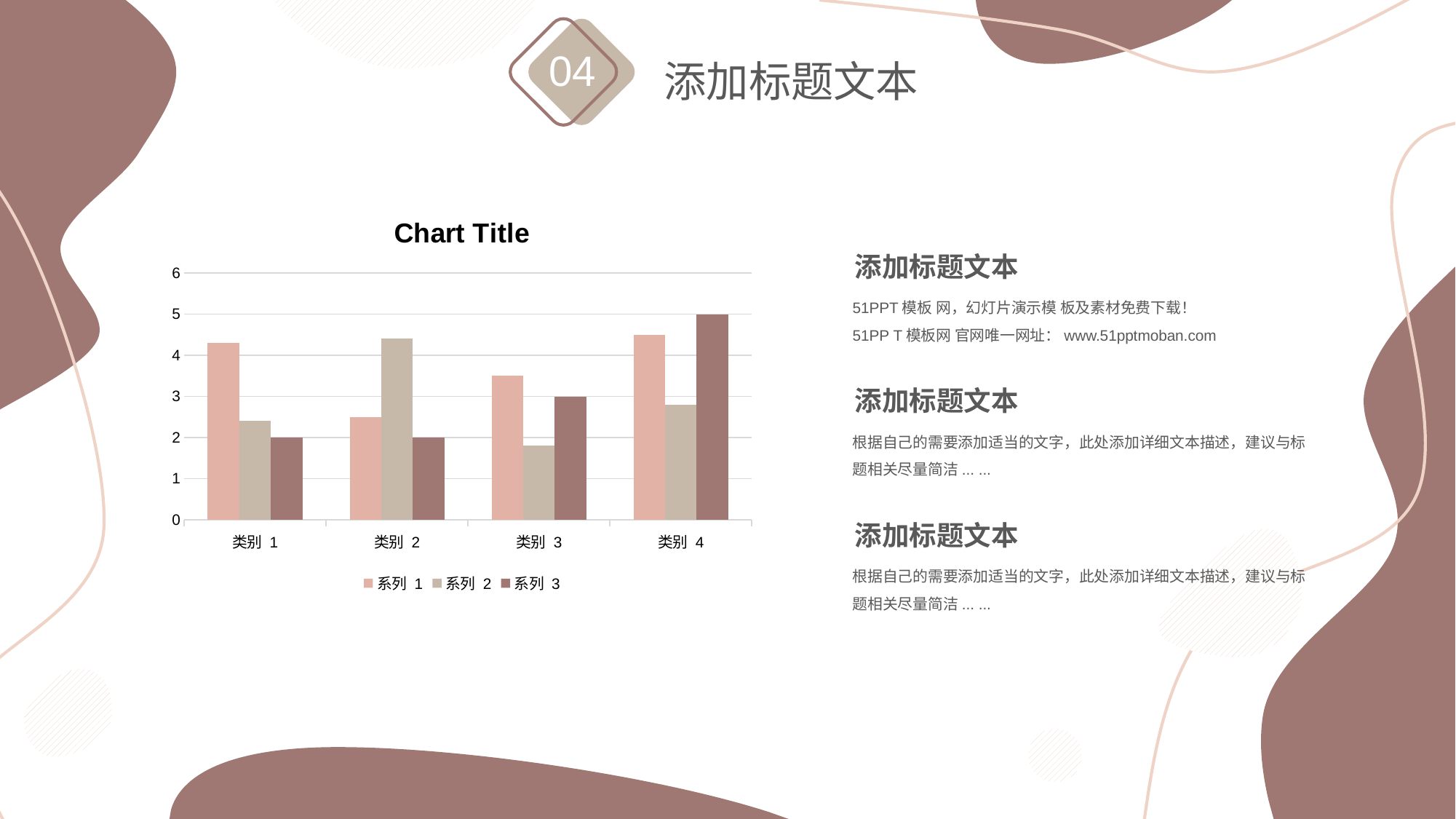

04
添加标题文本

### Chart:

| Category | 系列 1 | 系列 2 | 系列 3 |
|---|---|---|---|
| 类别 1 | 4.3 | 2.4 | 2.0 |
| 类别 2 | 2.5 | 4.4 | 2.0 |
| 类别 3 | 3.5 | 1.8 | 3.0 |
| 类别 4 | 4.5 | 2.8 | 5.0 |
添加标题文本
51PPT模板 网，幻灯片演示模 板及素材免费下载！
51PP T模板网 官网唯一网址：www.51pptmoban.com
添加标题文本
根据自己的需要添加适当的文字，此处添加详细文本描述，建议与标题相关尽量简洁... ...
添加标题文本
根据自己的需要添加适当的文字，此处添加详细文本描述，建议与标题相关尽量简洁... ...